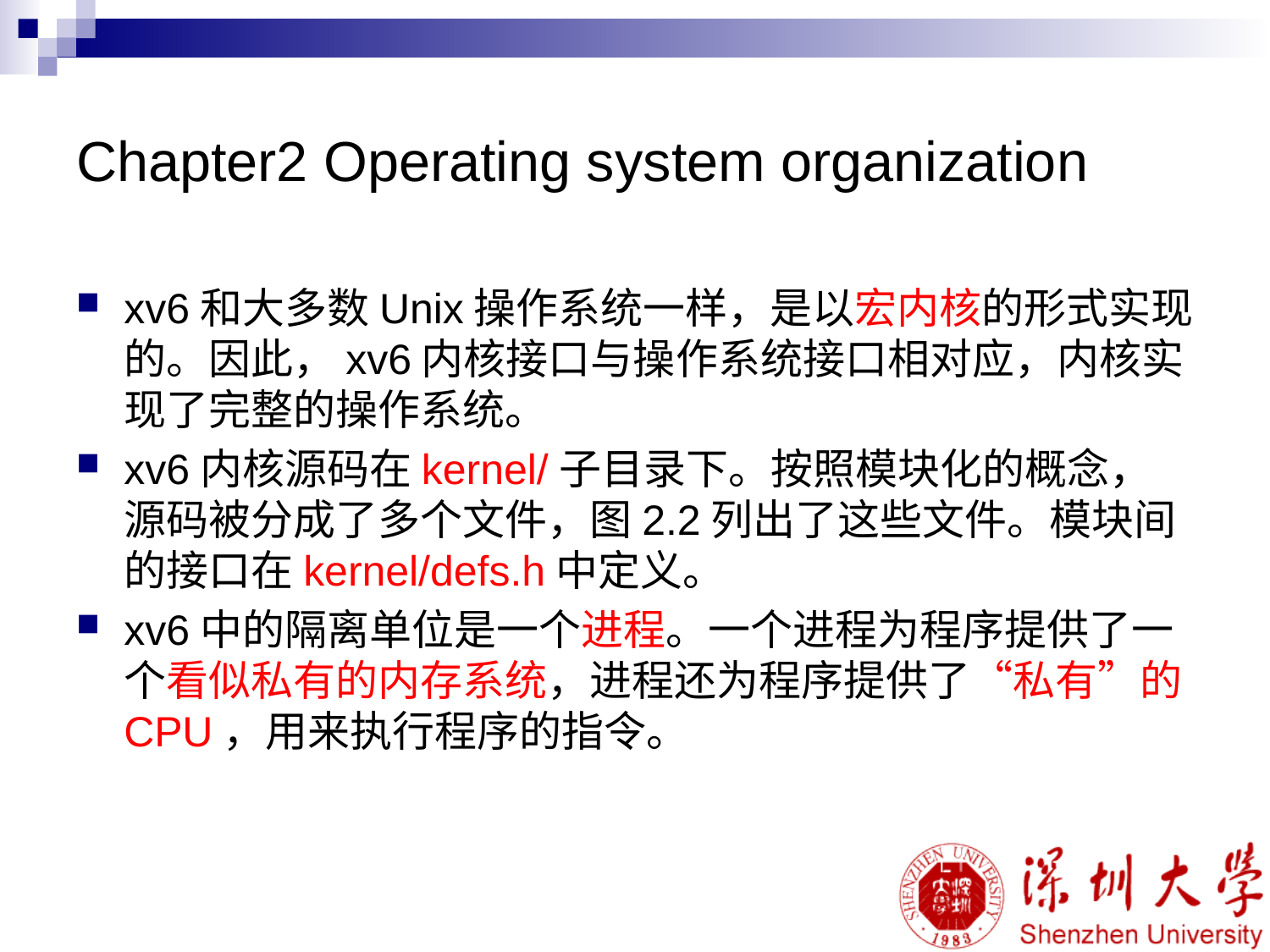

# Chapter2 Operating system organization
xv6和大多数Unix操作系统一样，是以宏内核的形式实现的。因此，xv6内核接口与操作系统接口相对应，内核实现了完整的操作系统。
xv6内核源码在kernel/子目录下。按照模块化的概念，源码被分成了多个文件，图2.2列出了这些文件。模块间的接口在kernel/defs.h中定义。
xv6中的隔离单位是一个进程。一个进程为程序提供了一个看似私有的内存系统，进程还为程序提供了“私有”的CPU，用来执行程序的指令。